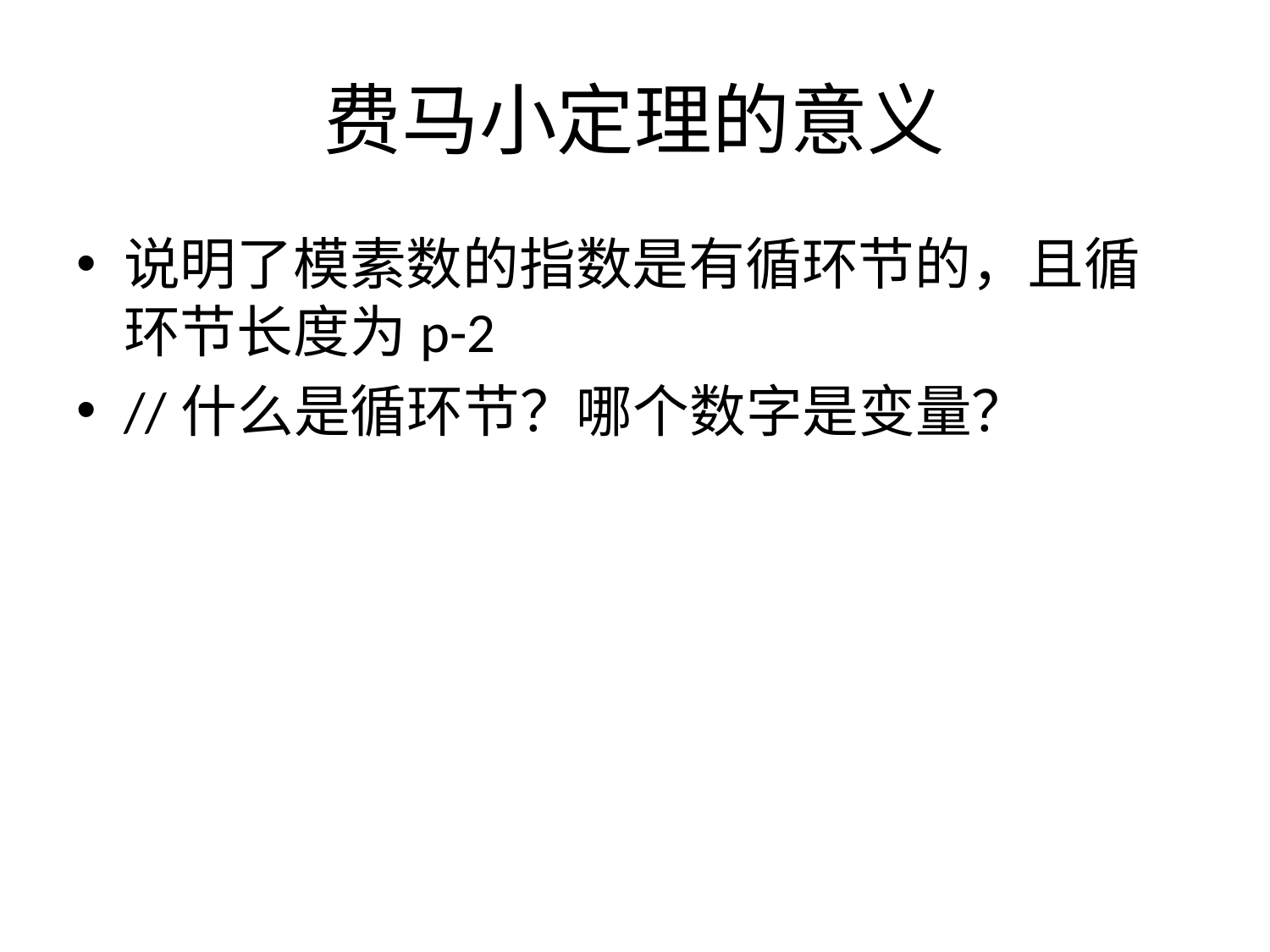

# 费马小定理的意义
说明了模素数的指数是有循环节的，且循环节长度为p-2
//什么是循环节？哪个数字是变量？